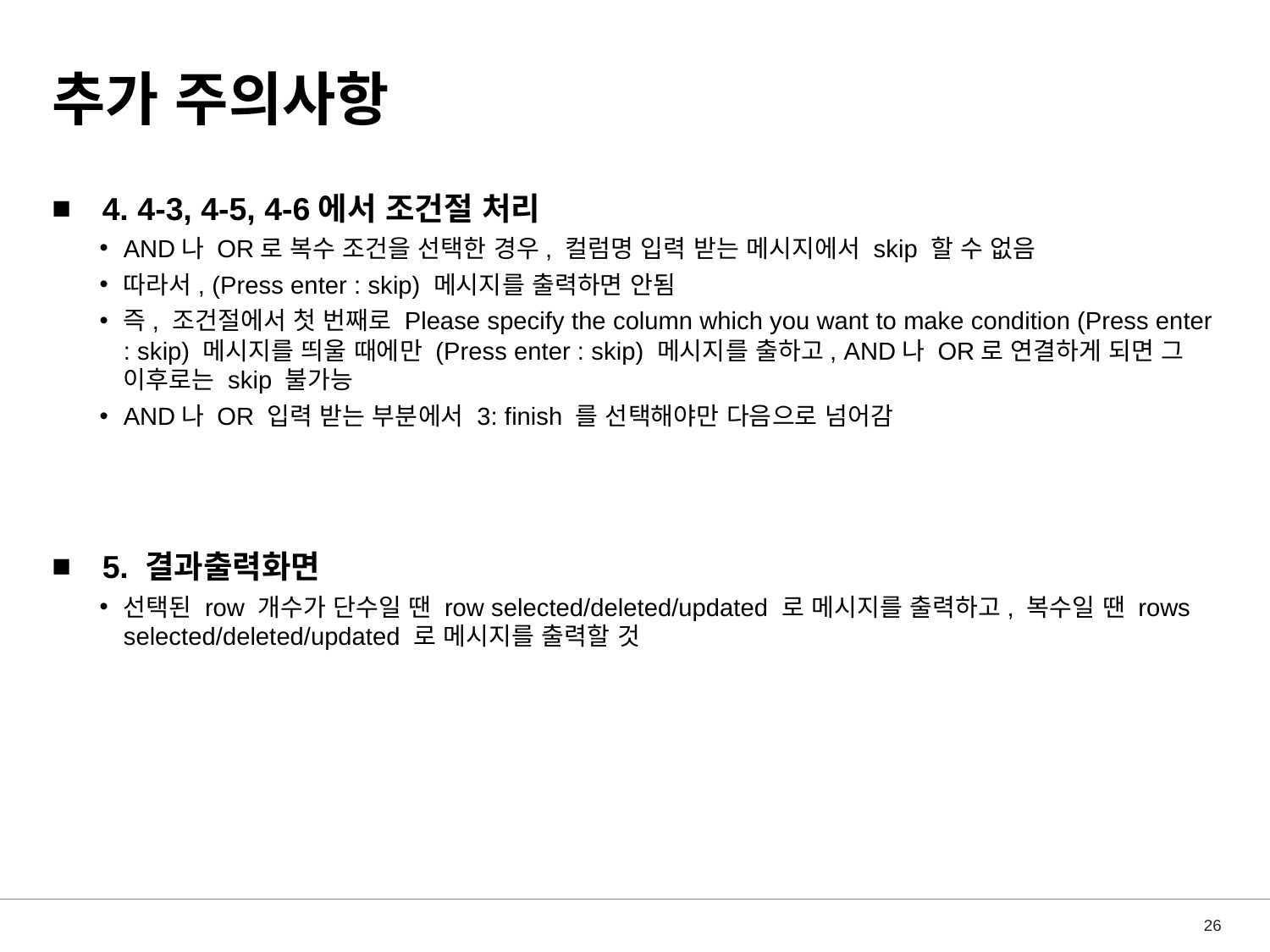

# 추가 주의사항
4. 4-3, 4-5, 4-6에서 조건절 처리
AND나 OR로 복수 조건을 선택한 경우, 컬럼명 입력 받는 메시지에서 skip 할 수 없음
따라서, (Press enter : skip) 메시지를 출력하면 안됨
즉, 조건절에서 첫 번째로 Please specify the column which you want to make condition (Press enter : skip) 메시지를 띄울 때에만 (Press enter : skip) 메시지를 출하고, AND나 OR로 연결하게 되면 그 이후로는 skip 불가능
AND나 OR 입력 받는 부분에서 3: finish 를 선택해야만 다음으로 넘어감

5. 결과출력화면
선택된 row 개수가 단수일 땐 row selected/deleted/updated 로 메시지를 출력하고, 복수일 땐 rows selected/deleted/updated 로 메시지를 출력할 것

26